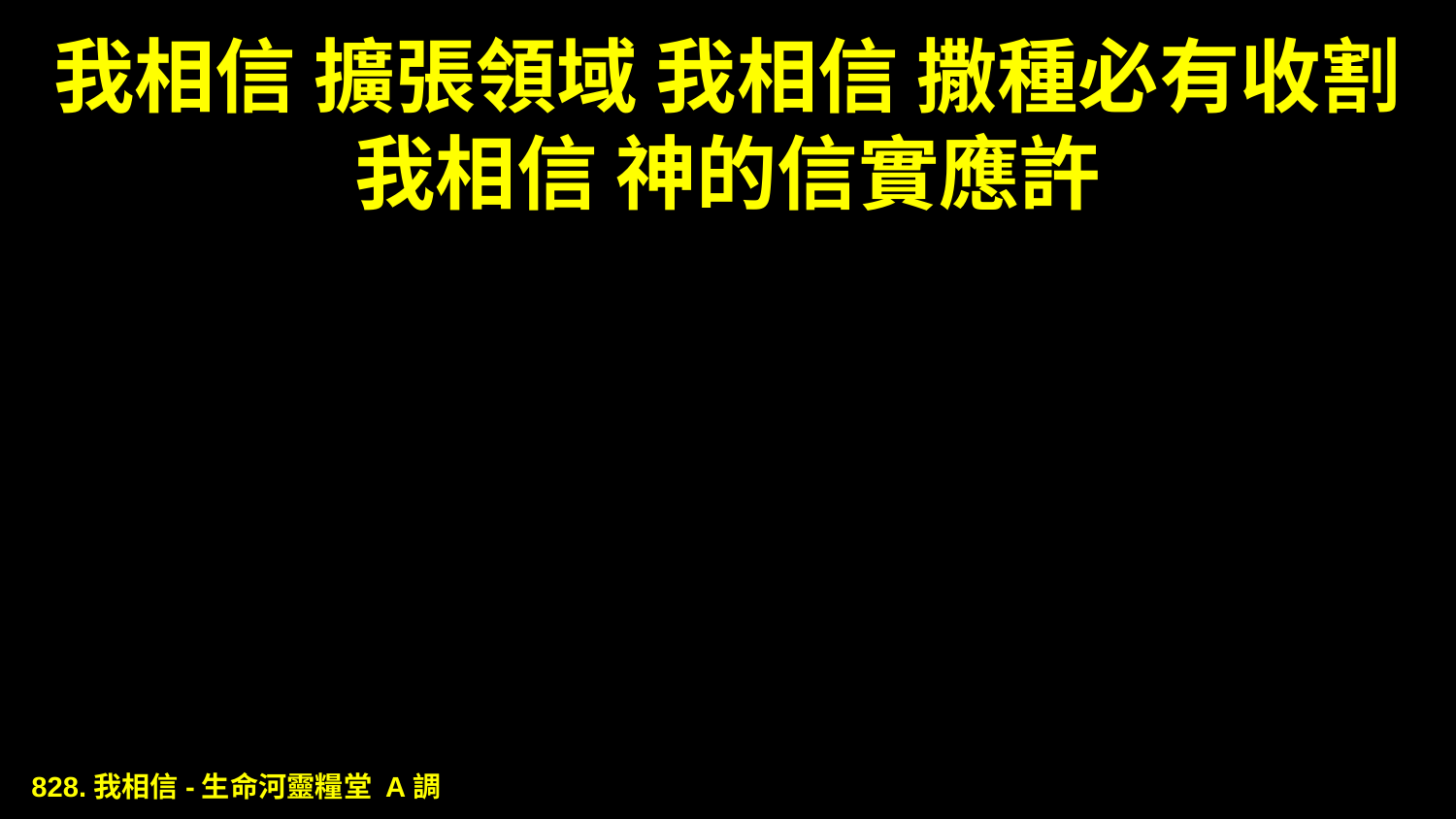

# 我相信 擴張領域 我相信 撒種必有收割 我相信 神的信實應許
828.我相信-生命河靈糧堂 A調